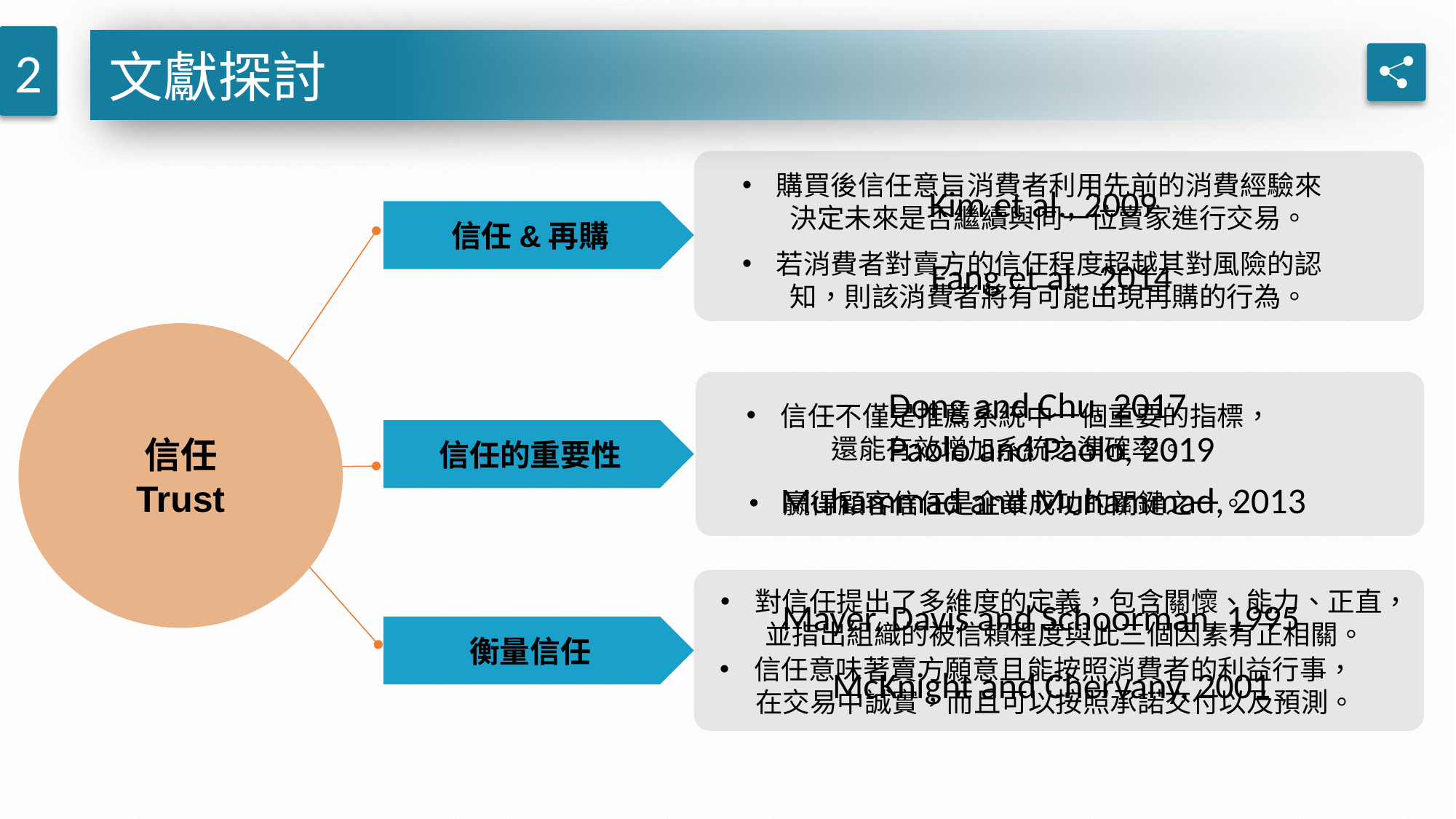

2

文獻探討

購買後信任意旨消費者利用先前的消費經驗來決定未來是否繼續與同一位賣家進行交易。

Kim et al., 2009
信任&再購
若消費者對賣方的信任程度超越其對風險的認知，則該消費者將有可能出現再購的行為。

Fang et al., 2014
信任
Trust

Dong and Chu, 2017
Paolo and Paolo, 2019
信任不僅是推薦系統中一個重要的指標，
還能有效增加系統之準確率。
信任的重要性

Muhammad and Muhammad, 2013
贏得顧客信任是企業成功的關鍵之一。

對信任提出了多維度的定義，包含關懷、能力、正直，
並指出組織的被信賴程度與此三個因素有正相關。
Mayer, Davis and Schoorman, 1995
衡量信任
信任意味著賣方願意且能按照消費者的利益行事，
     在交易中誠實，而且可以按照承諾交付以及預測。
McKnight and Chervany, 2001